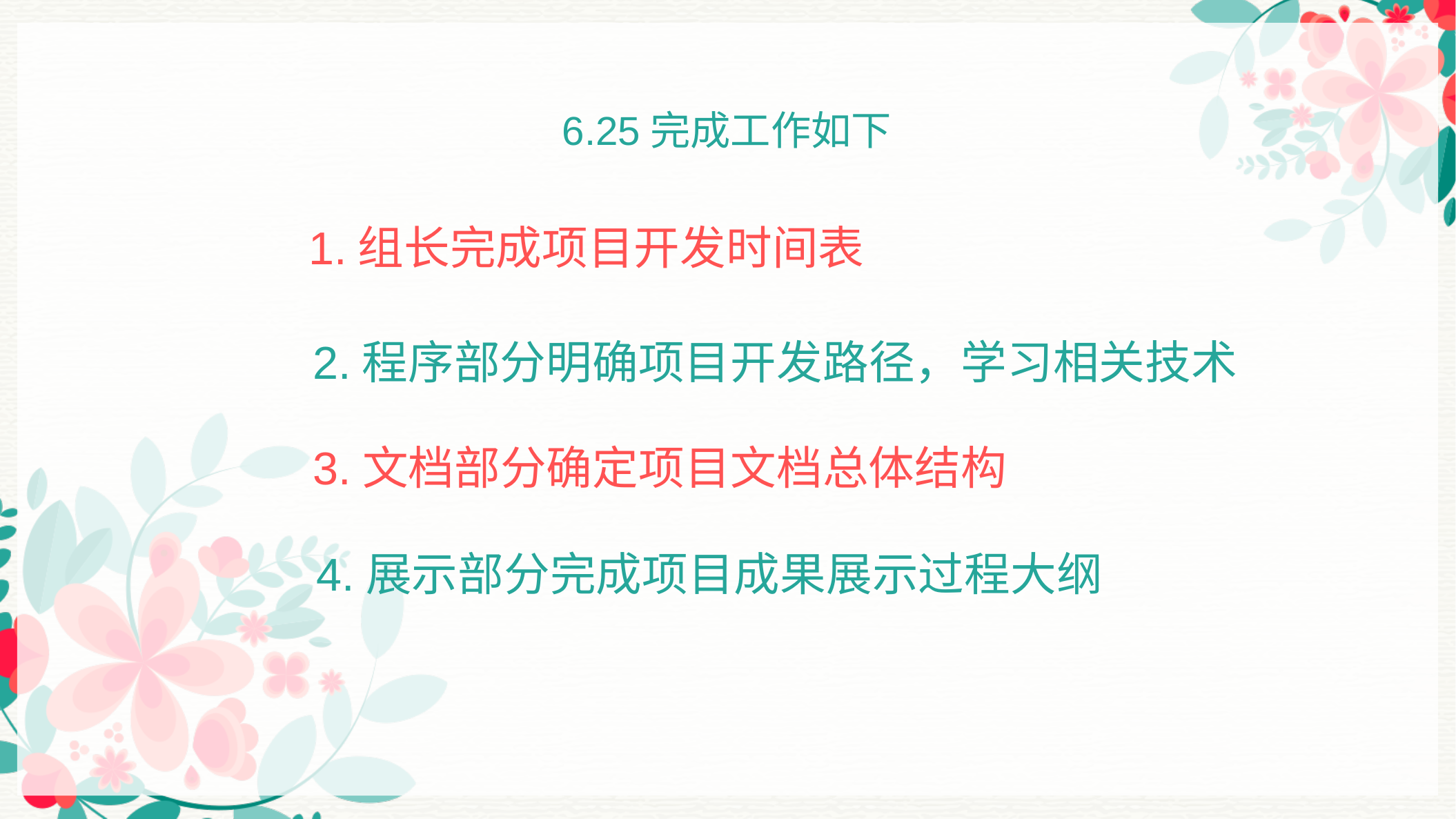

6.25完成工作如下
1.组长完成项目开发时间表
2.程序部分明确项目开发路径，学习相关技术
3.文档部分确定项目文档总体结构
4.展示部分完成项目成果展示过程大纲